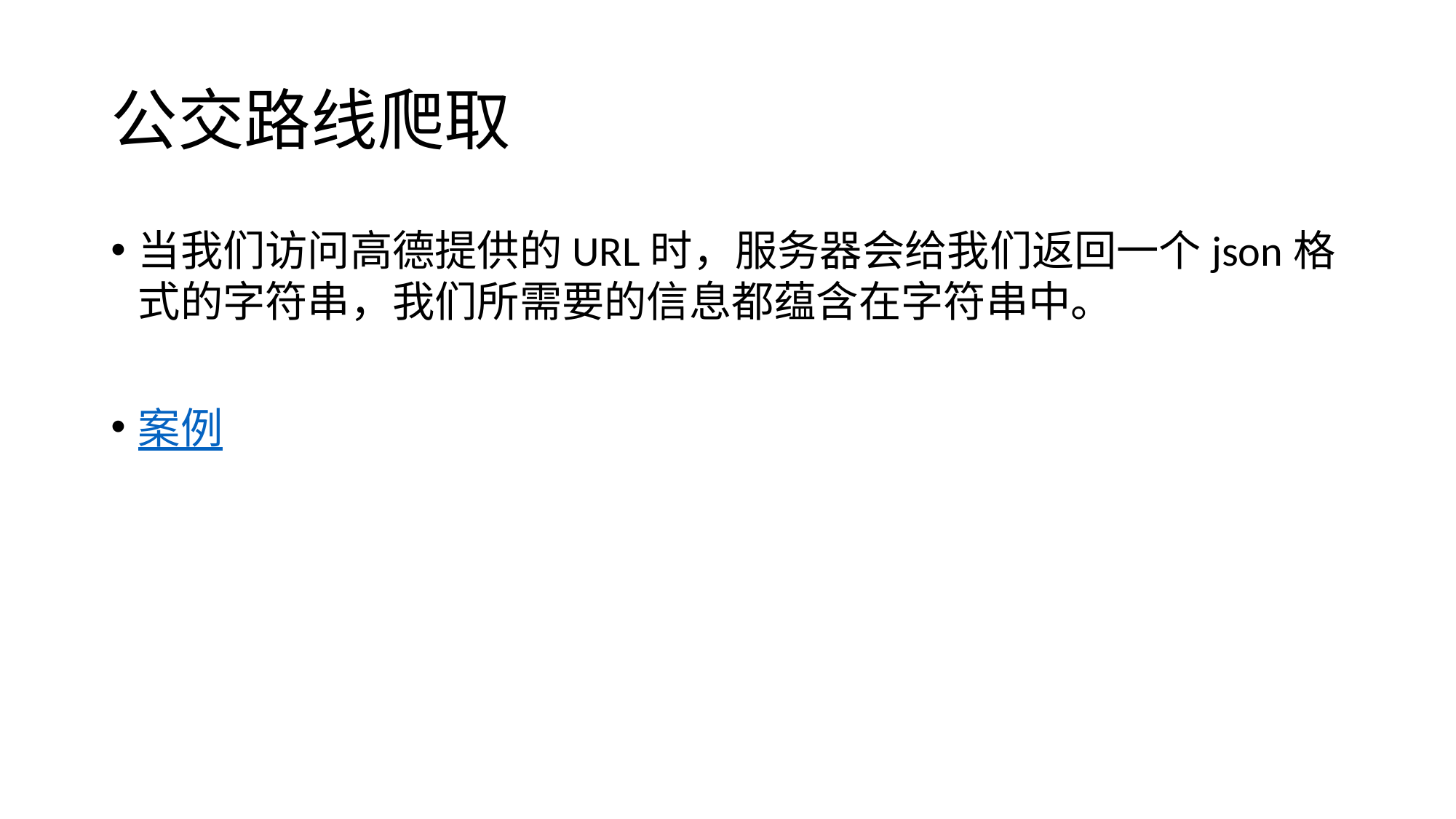

# 公交路线爬取
当我们访问高德提供的URL时，服务器会给我们返回一个json格式的字符串，我们所需要的信息都蕴含在字符串中。

案例